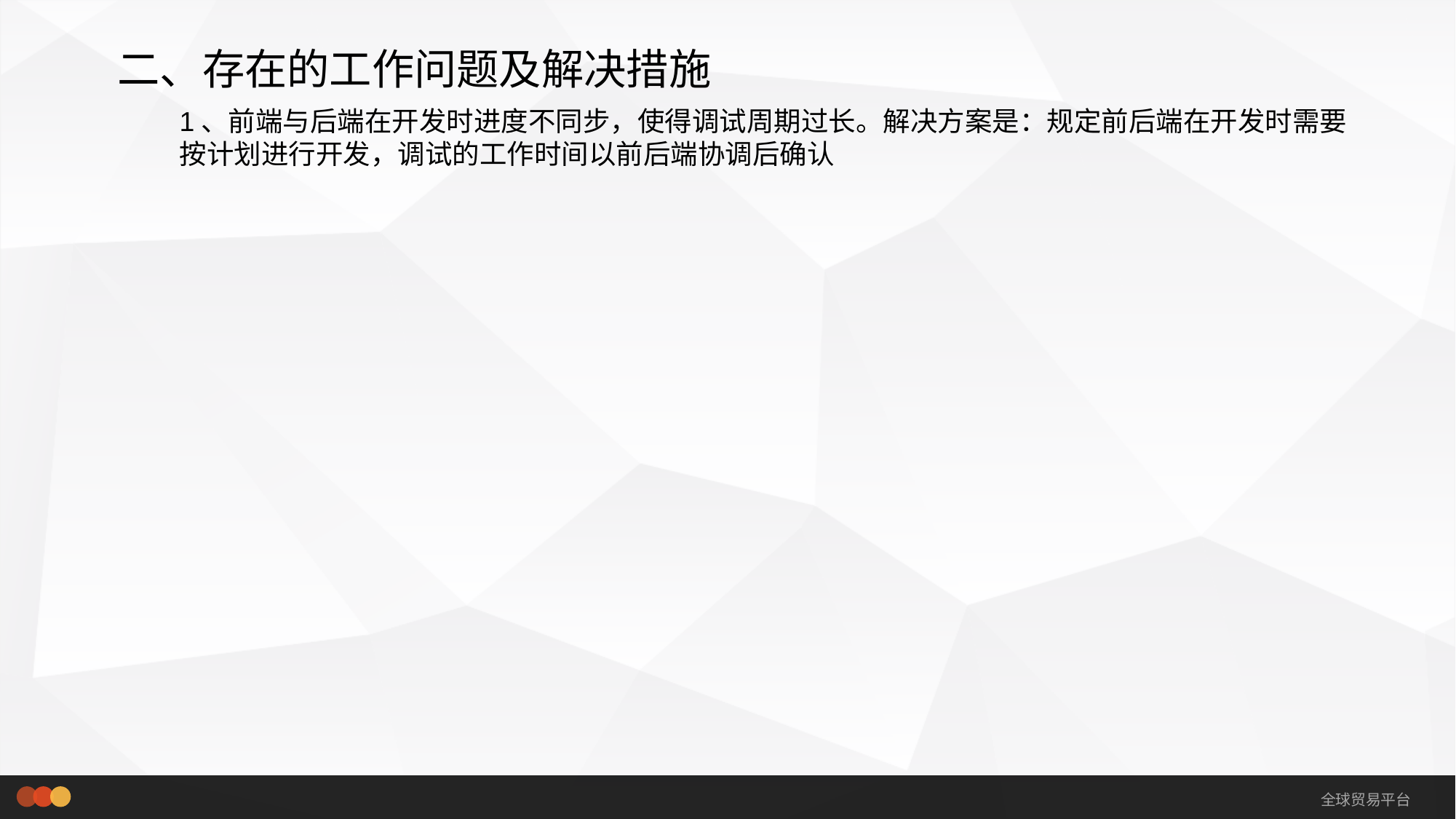

# 二、存在的工作问题及解决措施
1、前端与后端在开发时进度不同步，使得调试周期过长。解决方案是：规定前后端在开发时需要
按计划进行开发，调试的工作时间以前后端协调后确认